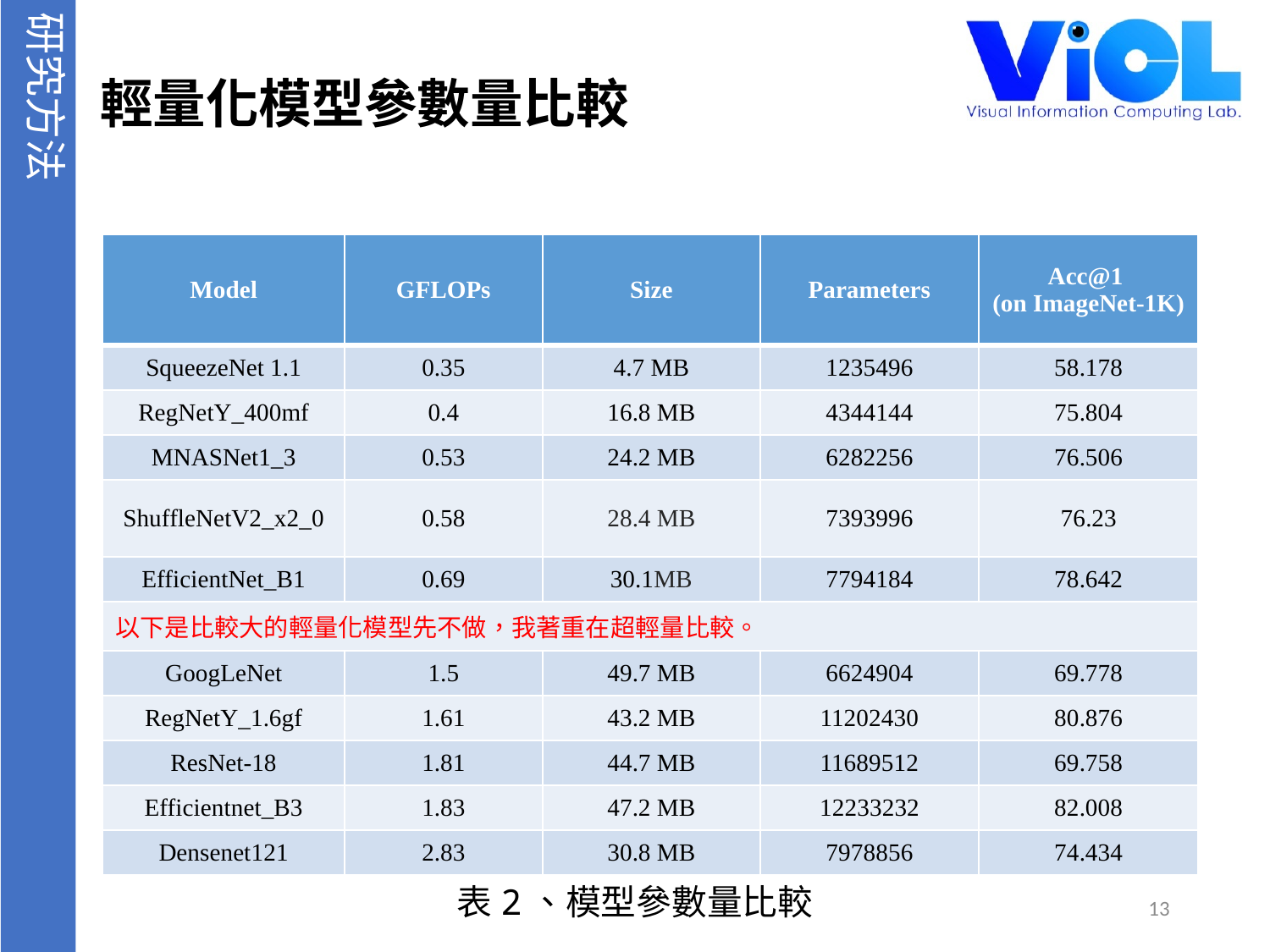

研究方法

# 輕量化模型參數量比較
| Model | GFLOPs | Size | Parameters | Acc@1 (on ImageNet-1K) |
| --- | --- | --- | --- | --- |
| SqueezeNet 1.1 | 0.35 | 4.7 MB | 1235496 | 58.178 |
| RegNetY\_400mf | 0.4 | 16.8 MB | 4344144 | 75.804 |
| MNASNet1\_3 | 0.53 | 24.2 MB | 6282256 | 76.506 |
| ShuffleNetV2\_x2\_0 | 0.58 | 28.4 MB | 7393996 | 76.23 |
| EfficientNet\_B1 | 0.69 | 30.1MB | 7794184 | 78.642 |
| 以下是比較大的輕量化模型先不做，我著重在超輕量比較。 |  |  |  |  |
| GoogLeNet | 1.5 | 49.7 MB | 6624904 | 69.778 |
| RegNetY\_1.6gf | 1.61 | 43.2 MB | 11202430 | 80.876 |
| ResNet-18 | 1.81 | 44.7 MB | 11689512 | 69.758 |
| Efficientnet\_B3 | 1.83 | 47.2 MB | 12233232 | 82.008 |
| Densenet121 | 2.83 | 30.8 MB | 7978856 | 74.434 |
表2、模型參數量比較
13